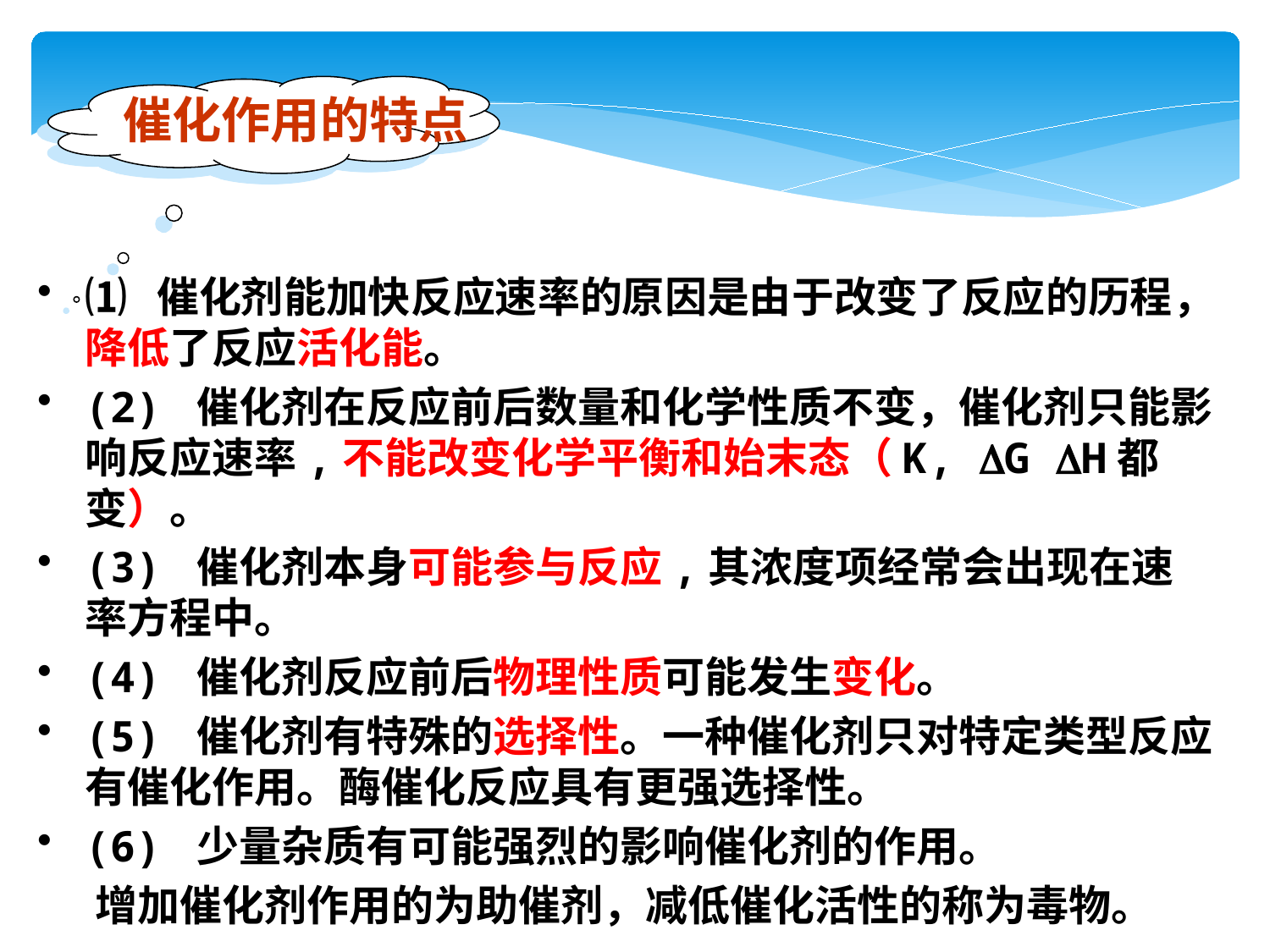

催化作用的特点

⑴  催化剂能加快反应速率的原因是由于改变了反应的历程，降低了反应活化能。
(2) 催化剂在反应前后数量和化学性质不变，催化剂只能影响反应速率,不能改变化学平衡和始末态（K, ΔG ΔH都变）。
(3) 催化剂本身可能参与反应,其浓度项经常会出现在速率方程中。
(4) 催化剂反应前后物理性质可能发生变化。
(5) 催化剂有特殊的选择性。一种催化剂只对特定类型反应有催化作用。酶催化反应具有更强选择性。
(6) 少量杂质有可能强烈的影响催化剂的作用。
     增加催化剂作用的为助催剂，减低催化活性的称为毒物。